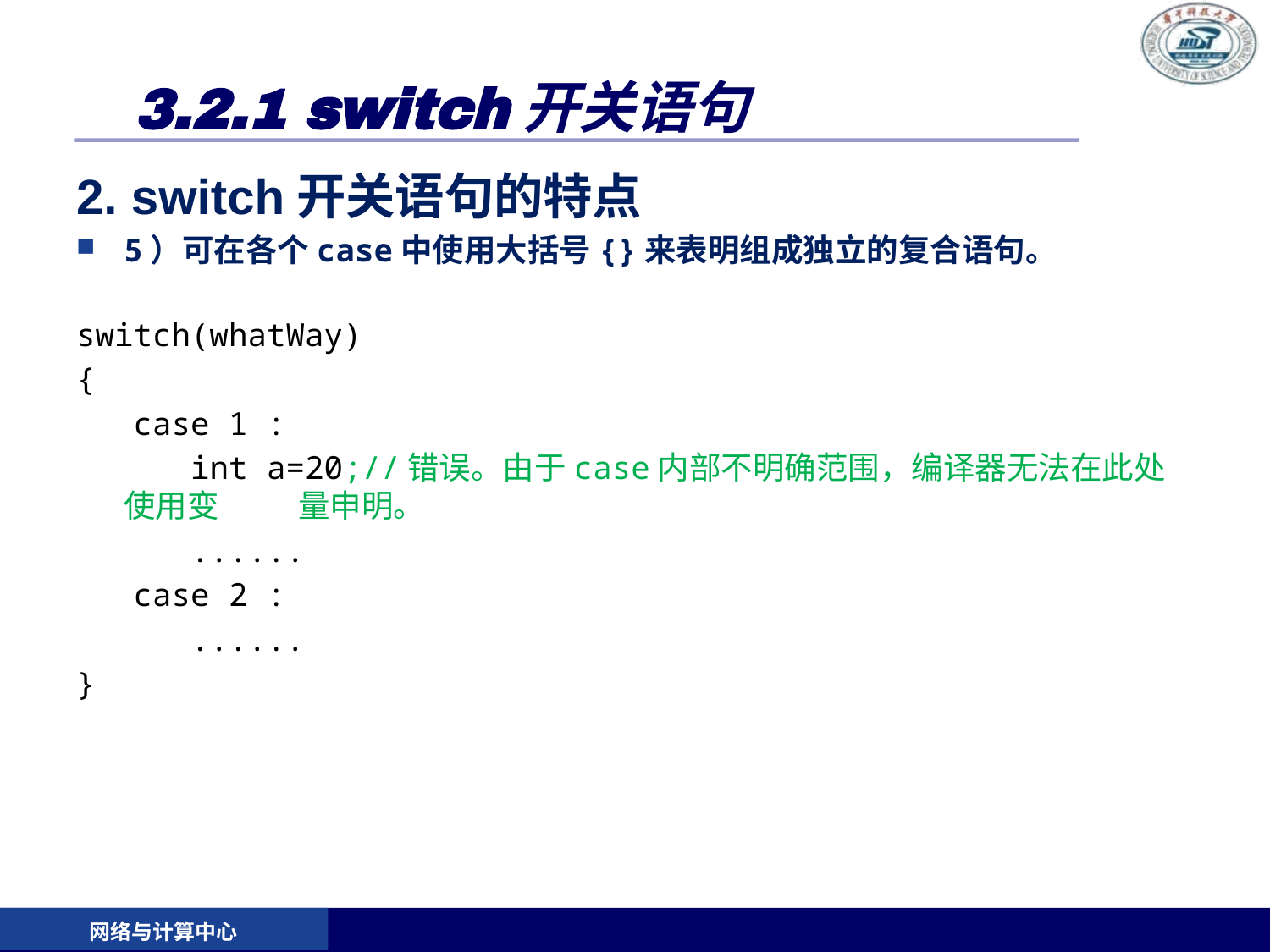

# 3.2.1 switch开关语句
2. switch开关语句的特点
5）可在各个case中使用大括号{}来表明组成独立的复合语句。

switch(whatWay)
{
   case 1 :
      int a=20;//错误。由于case内部不明确范围，编译器无法在此处使用变           量申明。
      ......
   case 2 :
      ......
}

网络与计算中心